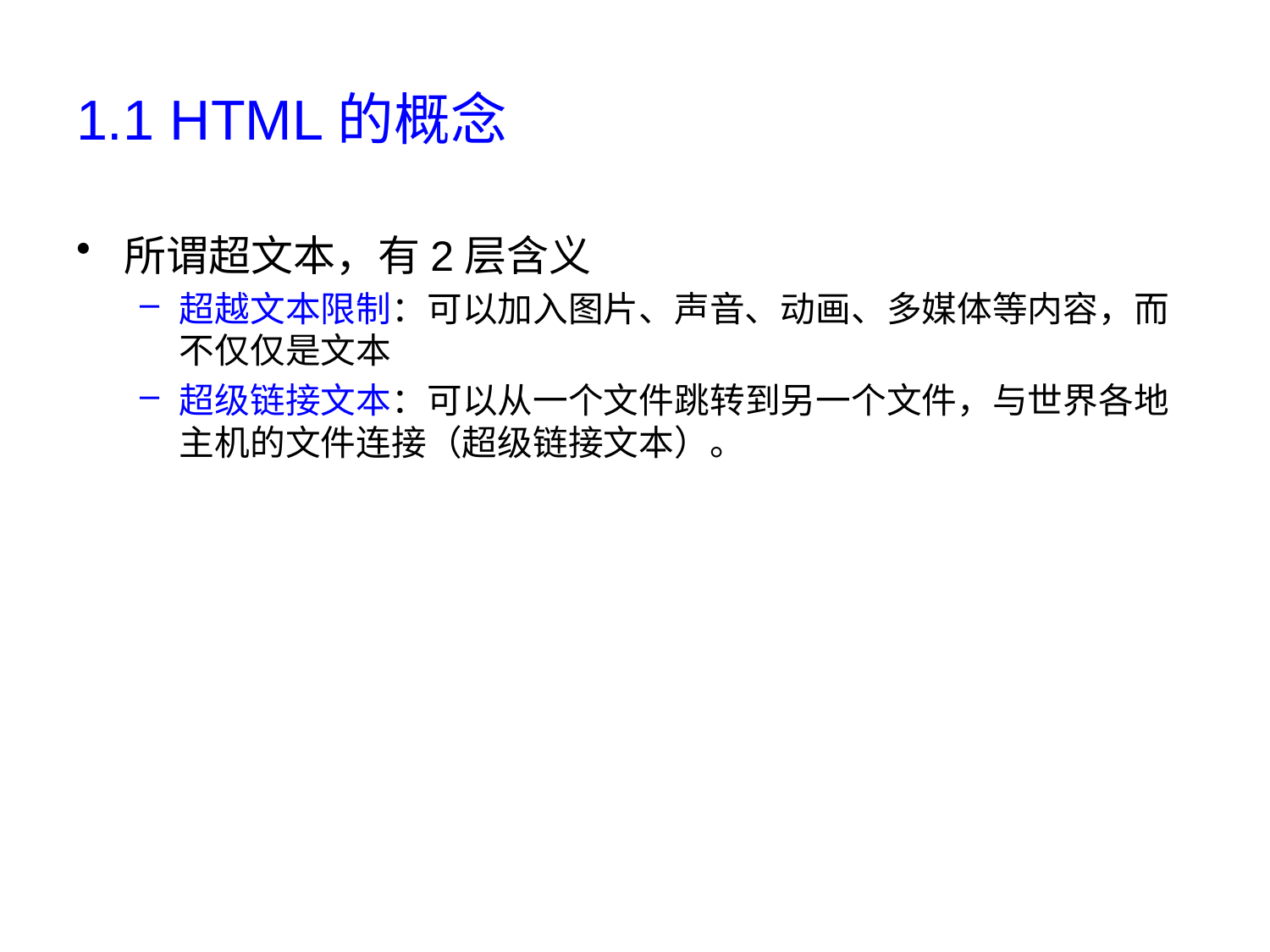

# 1.1 HTML的概念
所谓超文本，有2层含义
超越文本限制：可以加入图片、声音、动画、多媒体等内容，而不仅仅是文本
超级链接文本：可以从一个文件跳转到另一个文件，与世界各地主机的文件连接（超级链接文本）。